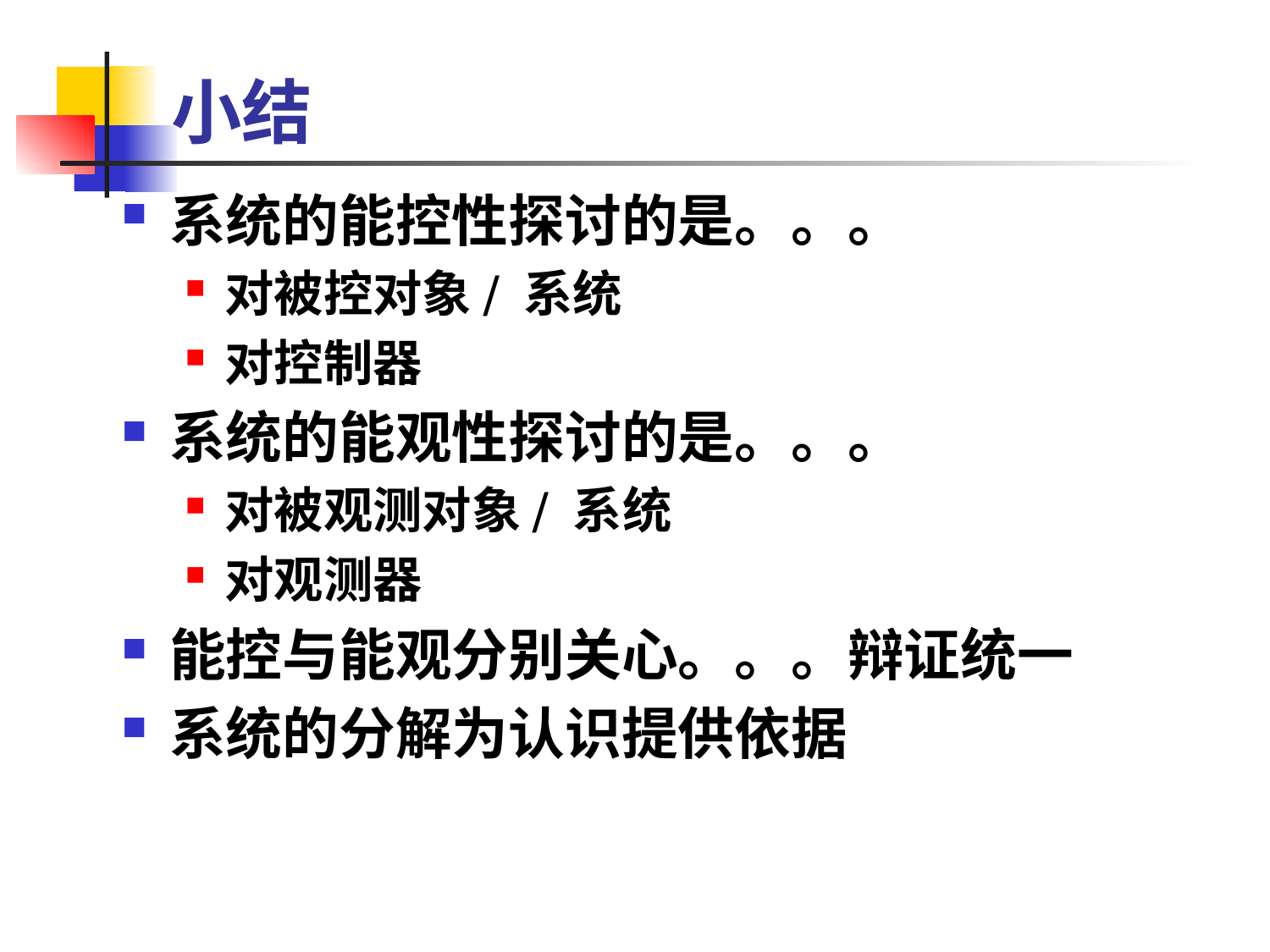

# 小结
系统的能控性探讨的是。。。
对被控对象/系统
对控制器
系统的能观性探讨的是。。。
对被观测对象/系统
对观测器
能控与能观分别关心。。。辩证统一
系统的分解为认识提供依据